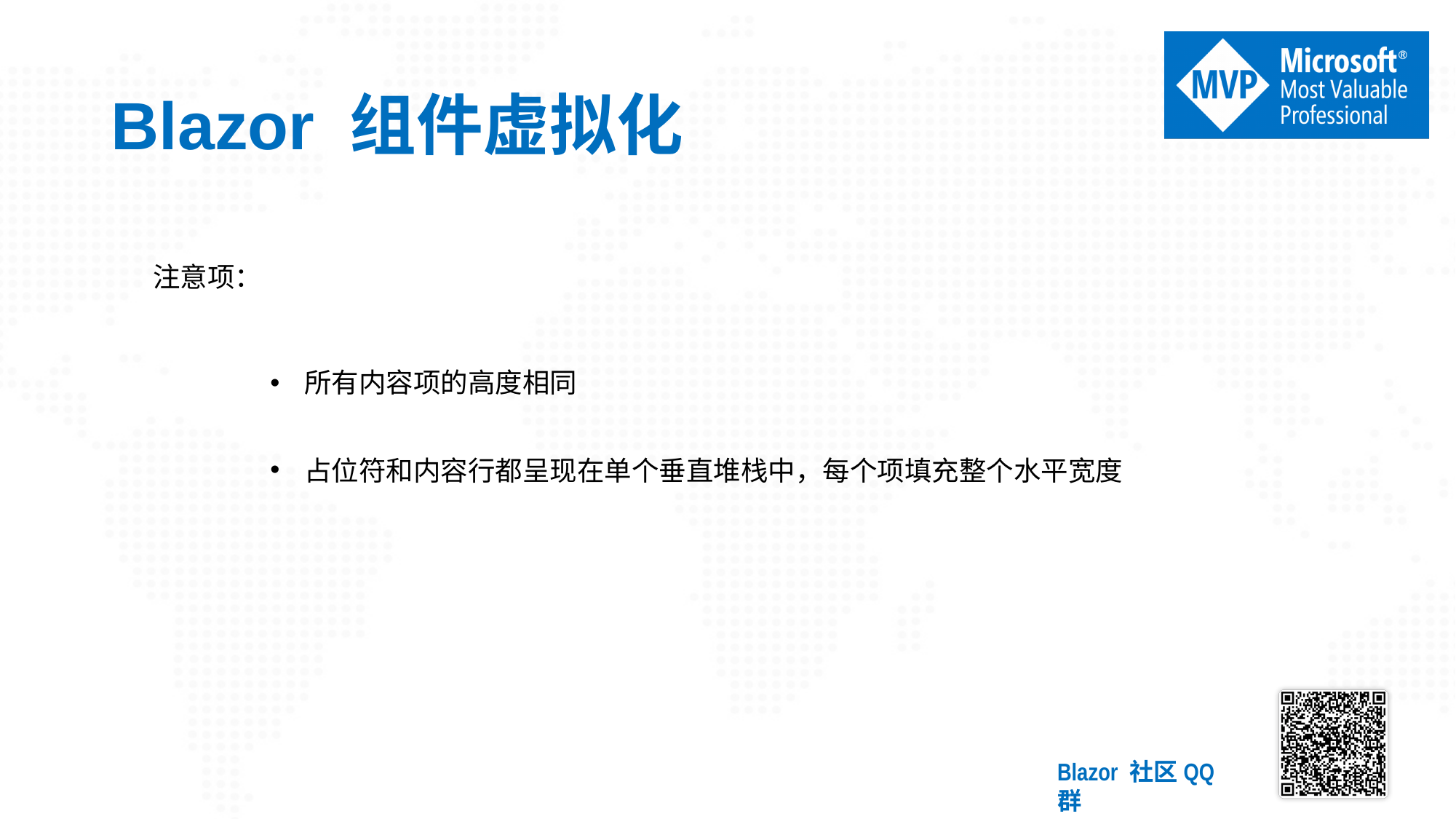

# Blazor 组件虚拟化
注意项：
所有内容项的高度相同
占位符和内容行都呈现在单个垂直堆栈中，每个项填充整个水平宽度